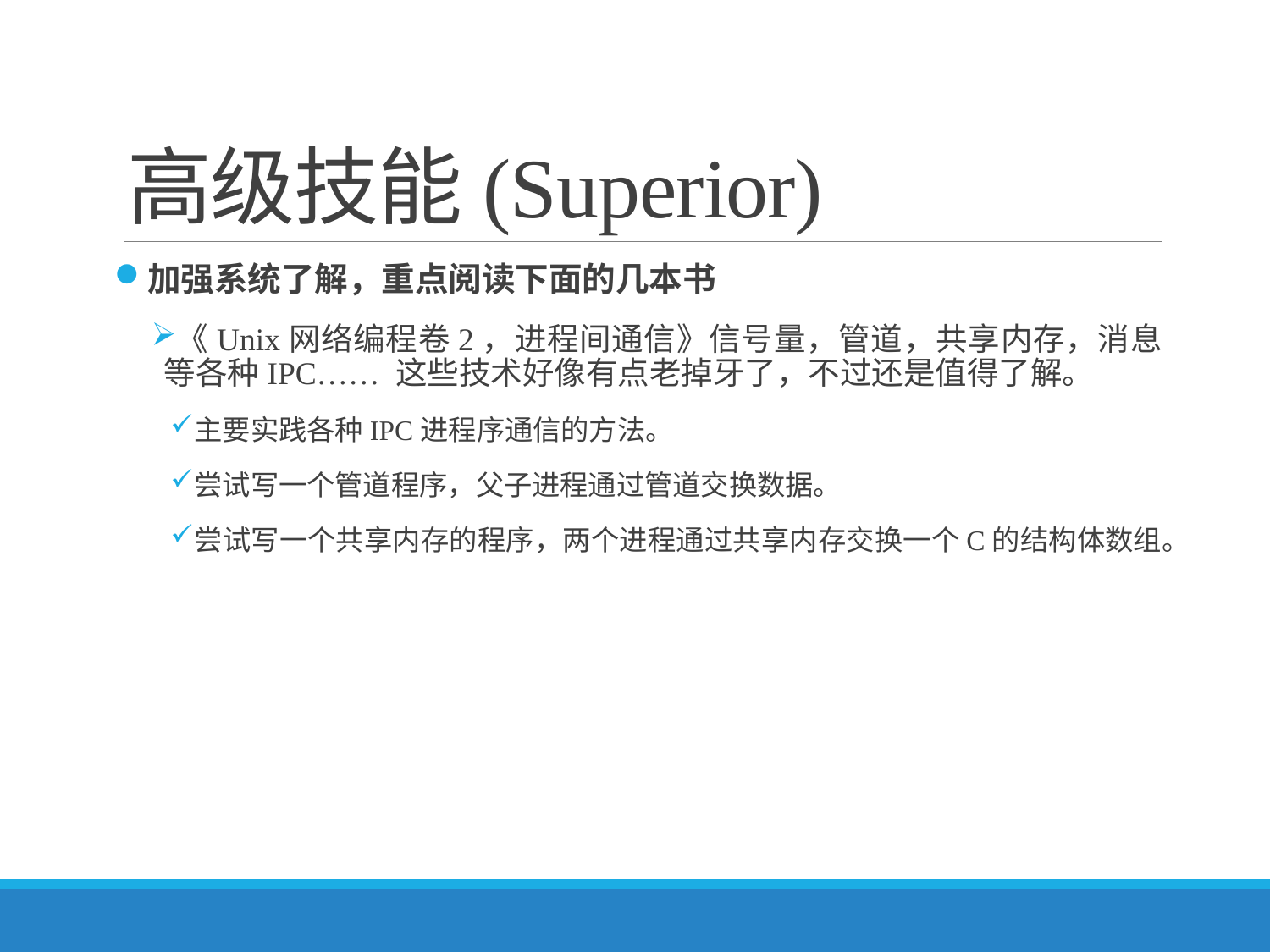

# 高级技能(Superior)
加强系统了解，重点阅读下面的几本书
《Unix网络编程卷2，进程间通信》信号量，管道，共享内存，消息等各种IPC…… 这些技术好像有点老掉牙了，不过还是值得了解。
主要实践各种IPC进程序通信的方法。
尝试写一个管道程序，父子进程通过管道交换数据。
尝试写一个共享内存的程序，两个进程通过共享内存交换一个C的结构体数组。